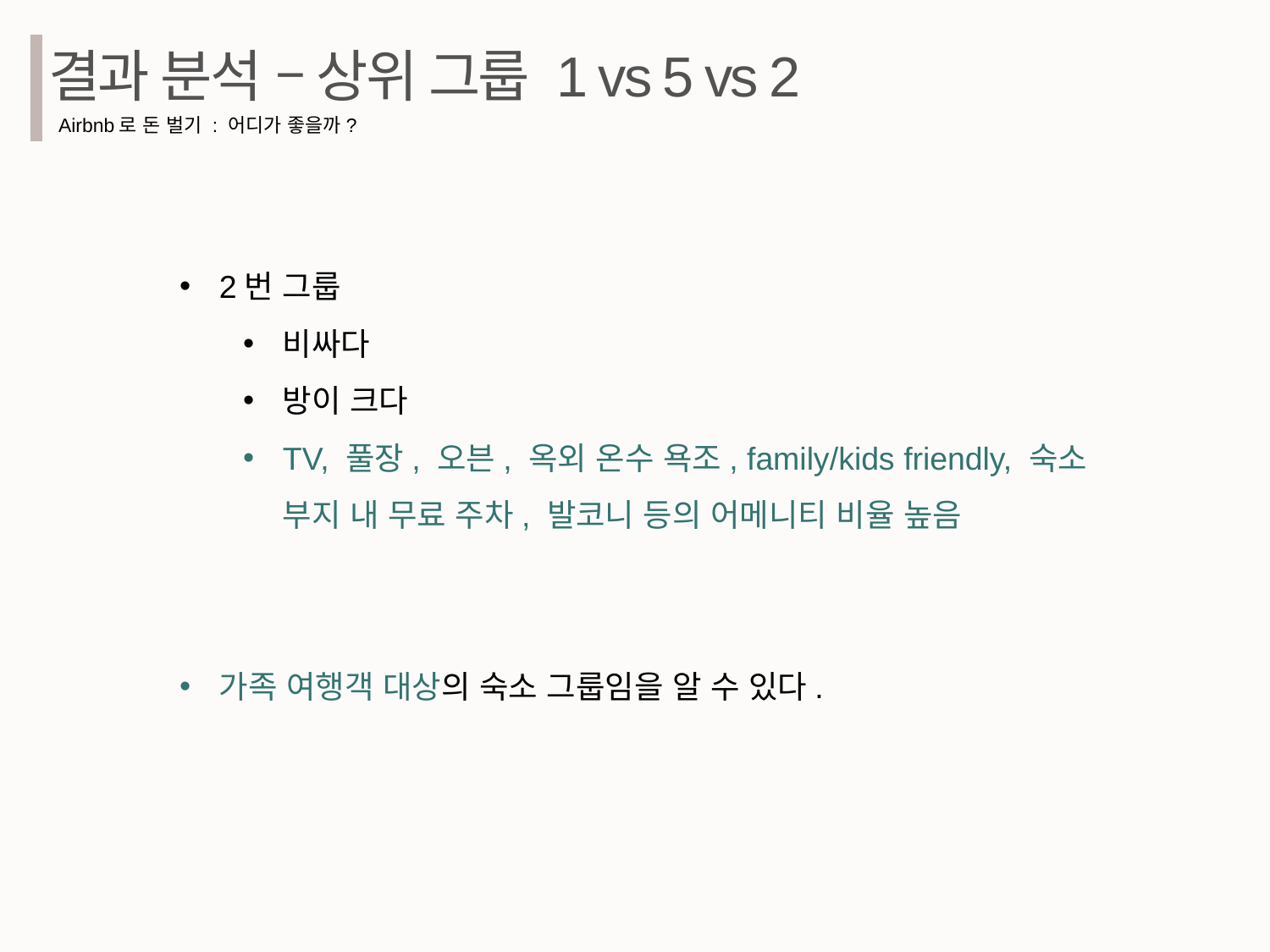

결과 분석 – 상위 그룹 1 vs 5 vs 2
Airbnb로 돈 벌기 : 어디가 좋을까?
2번 그룹
비싸다
방이 크다
TV, 풀장, 오븐, 옥외 온수 욕조, family/kids friendly, 숙소 부지 내 무료 주차, 발코니 등의 어메니티 비율 높음

가족 여행객 대상의 숙소 그룹임을 알 수 있다.